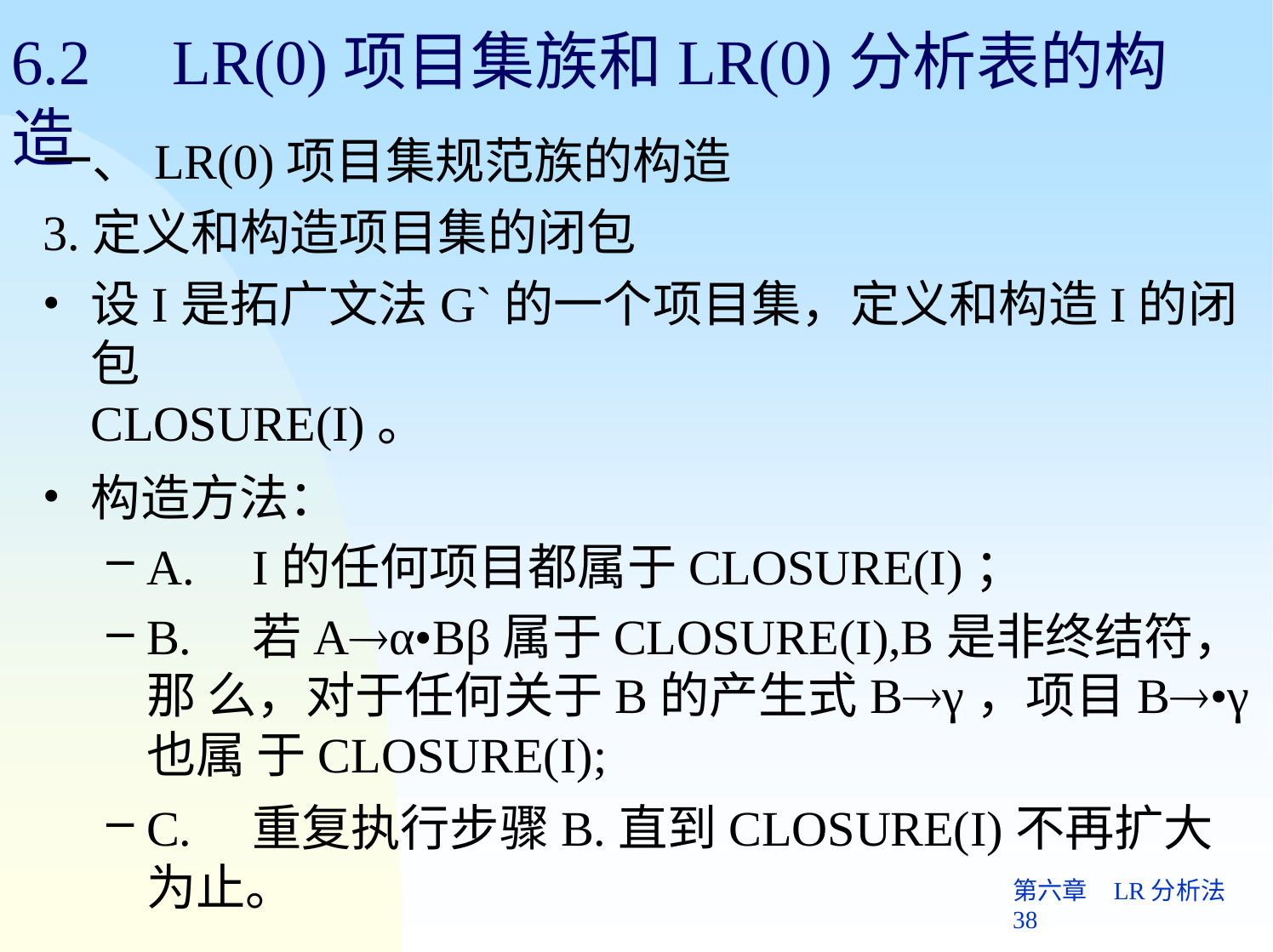

# 6.2	LR(0)项目集族和LR(0)分析表的构造
一、LR(0)项目集规范族的构造
3.定义和构造项目集的闭包
设I是拓广文法G`的一个项目集，定义和构造I的闭包
CLOSURE(I)。
构造方法：
A.	I的任何项目都属于CLOSURE(I)；
B.	若A→α•Bβ属于CLOSURE(I),B是非终结符，那 么，对于任何关于B的产生式B→γ，项目B→•γ也属 于CLOSURE(I);
C.	重复执行步骤B.直到CLOSURE(I)不再扩大为止。
第六章	LR分析法 38